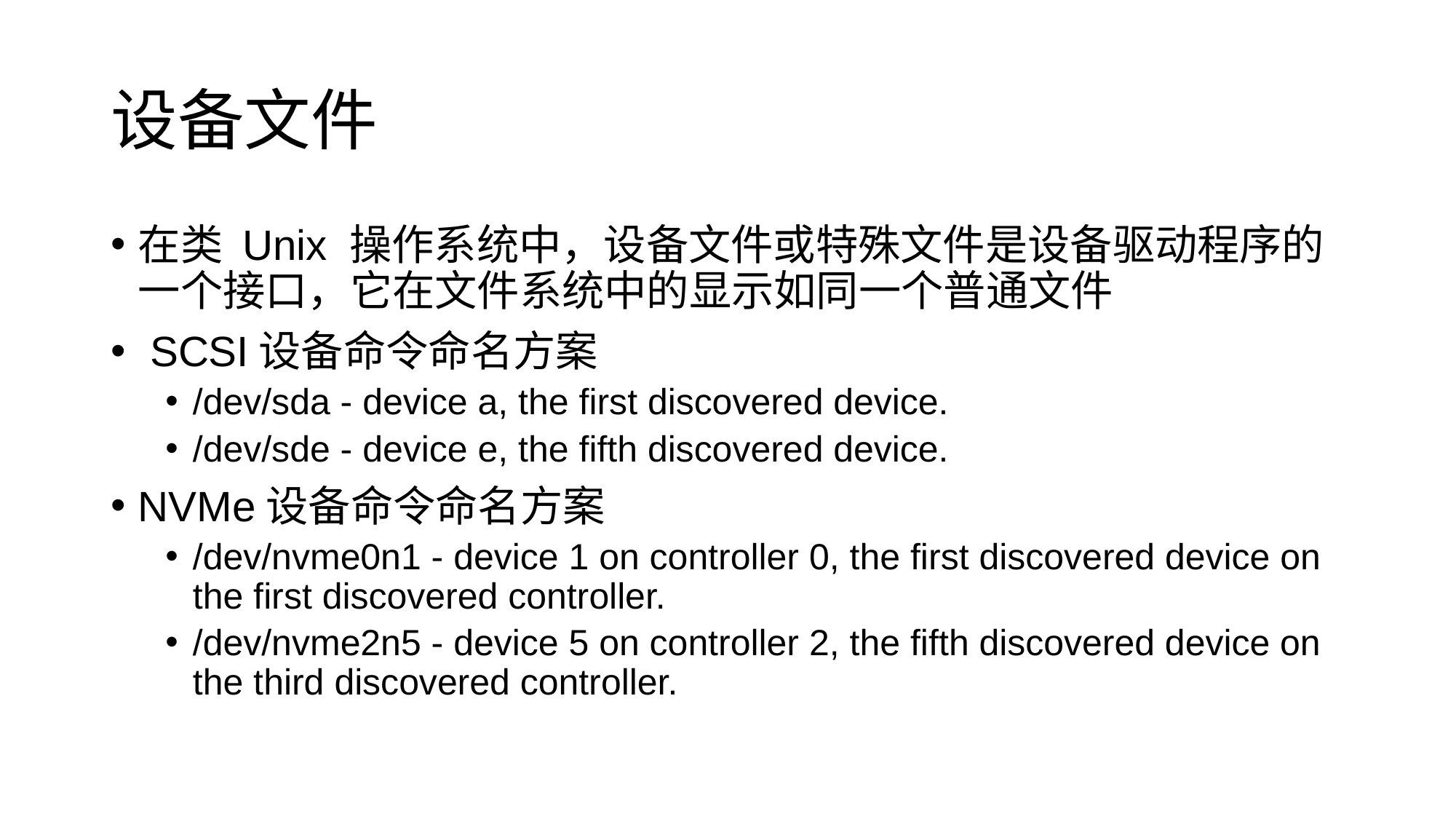

# 设备文件
在类 Unix 操作系统中，设备文件或特殊文件是设备驱动程序的一个接口，它在文件系统中的显示如同一个普通文件
 SCSI设备命令命名方案
/dev/sda - device a, the first discovered device.
/dev/sde - device e, the fifth discovered device.
NVMe设备命令命名方案
/dev/nvme0n1 - device 1 on controller 0, the first discovered device on the first discovered controller.
/dev/nvme2n5 - device 5 on controller 2, the fifth discovered device on the third discovered controller.